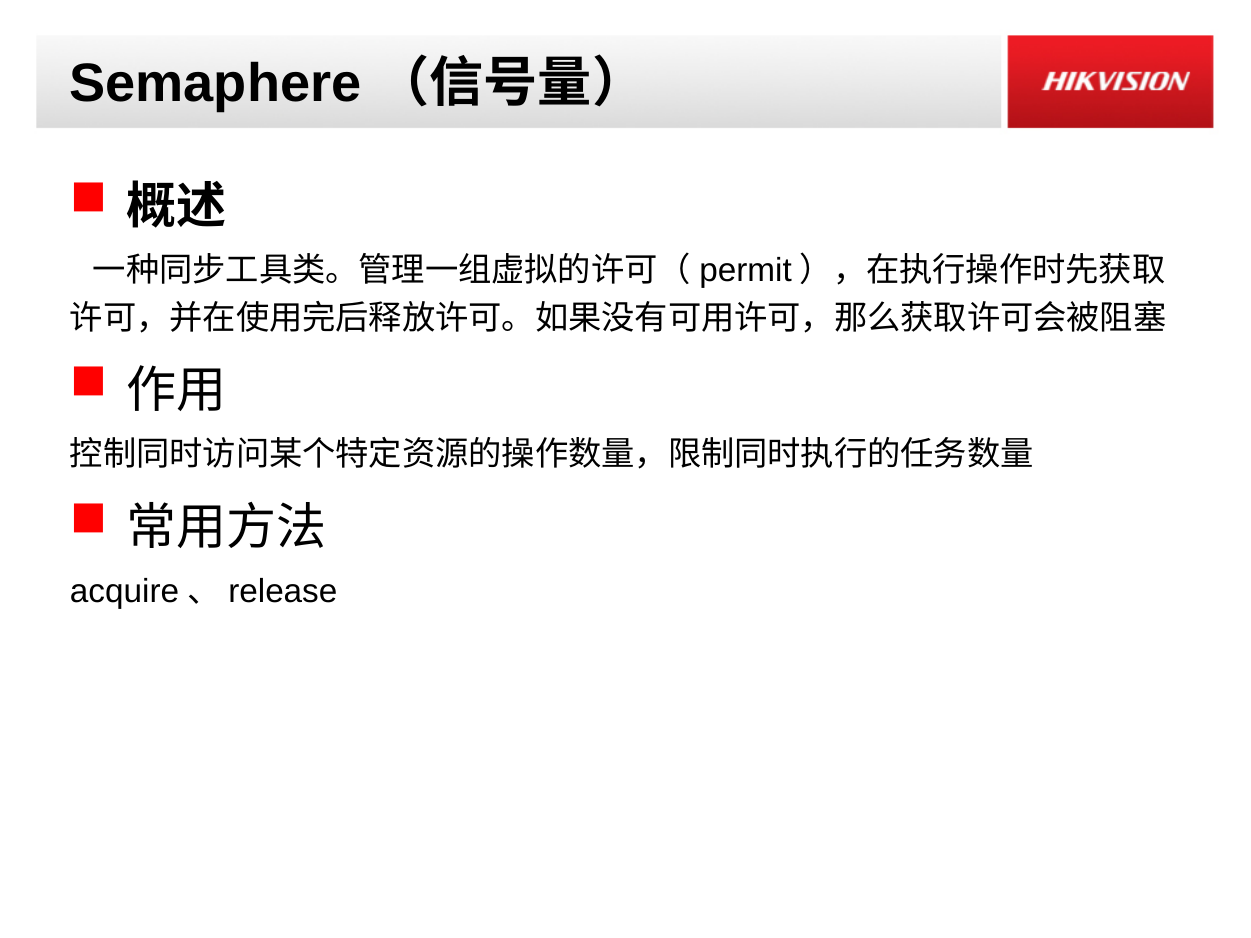

# Semaphere（信号量）
概述
  一种同步工具类。管理一组虚拟的许可（permit），在执行操作时先获取许可，并在使用完后释放许可。如果没有可用许可，那么获取许可会被阻塞
作用
控制同时访问某个特定资源的操作数量，限制同时执行的任务数量
常用方法
acquire、release